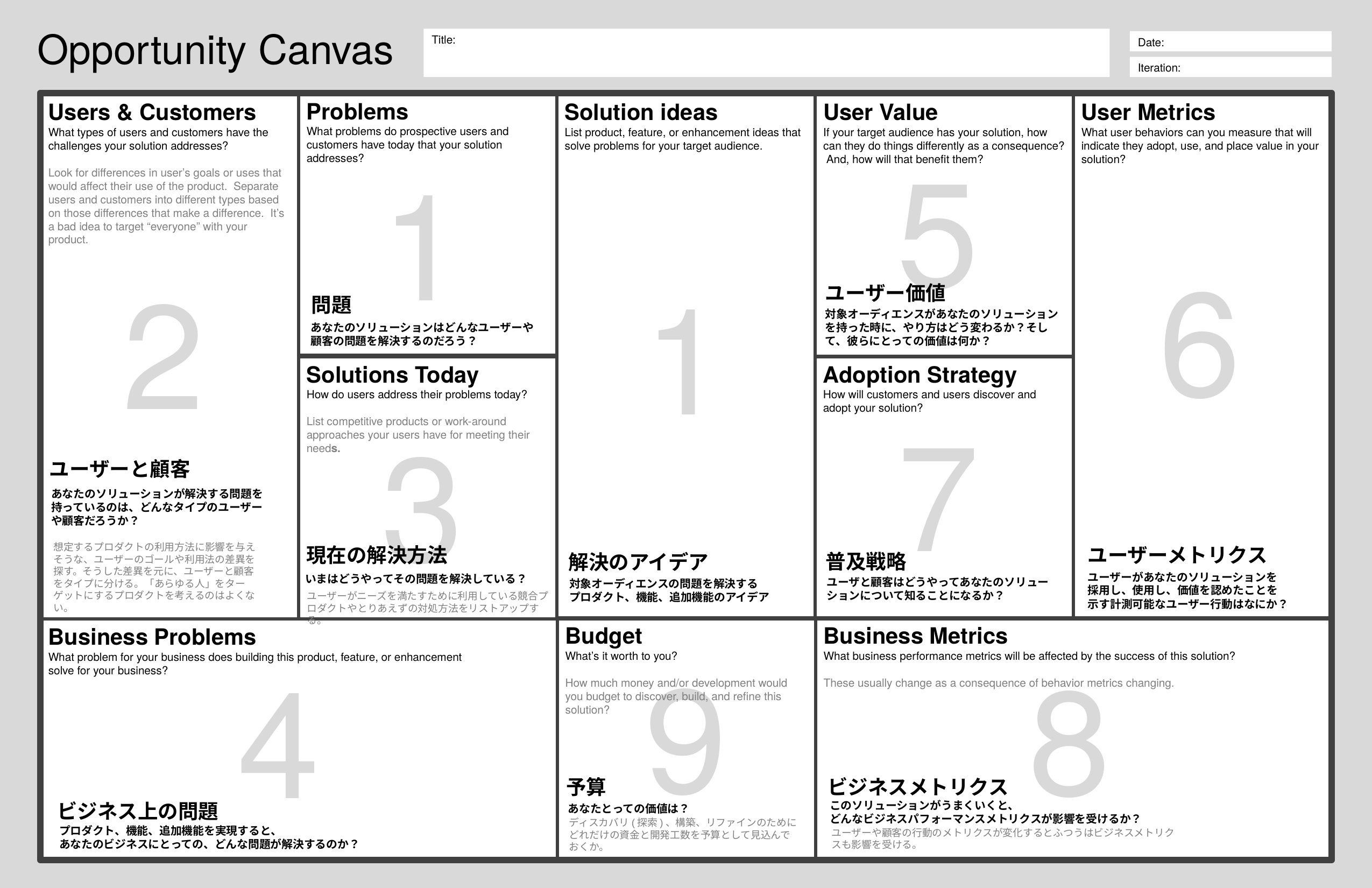

Opportunity Canvas
Title:
Date:
Iteration:

Problems
What problems do prospective users and customers have today that your solution addresses?
Users & Customers
What types of users and customers have the challenges your solution addresses?

Look for differences in user’s goals or uses that would affect their use of the product.  Separate users and customers into different types based on those differences that make a difference.  It’s a bad idea to target “everyone” with your product.
Solution ideas
List product, feature, or enhancement ideas that solve problems for your target audience.
User Value
If your target audience has your solution, how can they do things differently as a consequence?  And, how will that benefit them?
User Metrics
What user behaviors can you measure that will indicate they adopt, use, and place value in your solution?
5
1
6
2
1
ユーザー価値
問題
対象オーディエンスがあなたのソリューションを持った時に、やり方はどう変わるか？そして、彼らにとっての価値は何か？
あなたのソリューションはどんなユーザーや顧客の問題を解決するのだろう？
Solutions Today
How do users address their problems today?

List competitive products or work-around approaches your users have for meeting their needs.
Adoption Strategy
How will customers and users discover and adopt your solution?
7
3
ユーザーと顧客
あなたのソリューションが解決する問題を持っているのは、どんなタイプのユーザーや顧客だろうか？
想定するプロダクトの利用方法に影響を与えそうな、ユーザーのゴールや利用法の差異を探す。そうした差異を元に、ユーザーと顧客をタイプに分ける。「あらゆる人」をターゲットにするプロダクトを考えるのはよくない。
現在の解決方法
ユーザーメトリクス
普及戦略
解決のアイデア
ユーザーがあなたのソリューションを
採用し、使用し、価値を認めたことを
示す計測可能なユーザー行動はなにか？
いまはどうやってその問題を解決している？
ユーザと顧客はどうやってあなたのソリューションについて知ることになるか？
対象オーディエンスの問題を解決する
プロダクト、機能、追加機能のアイデア
ユーザーがニーズを満たすために利用している競合プロダクトやとりあえずの対処方法をリストアップする。
Budget
What’s it worth to you?

How much money and/or development would you budget to discover, build, and refine this solution?
Business Metrics
What business performance metrics will be affected by the success of this solution?

These usually change as a consequence of behavior metrics changing.
Business Problems
What problem for your business does building this product, feature, or enhancement
solve for your business?
9
8
4
予算
ビジネスメトリクス
ビジネス上の問題
このソリューションがうまくいくと、
どんなビジネスパフォーマンスメトリクスが影響を受けるか？
あなたとっての価値は？
ディスカバリ(探索)、構築、リファインのために
どれだけの資金と開発工数を予算として見込んで
おくか。
プロダクト、機能、追加機能を実現すると、
あなたのビジネスにとっての、どんな問題が解決するのか？
ユーザーや顧客の行動のメトリクスが変化するとふつうはビジネスメトリクスも影響を受ける。